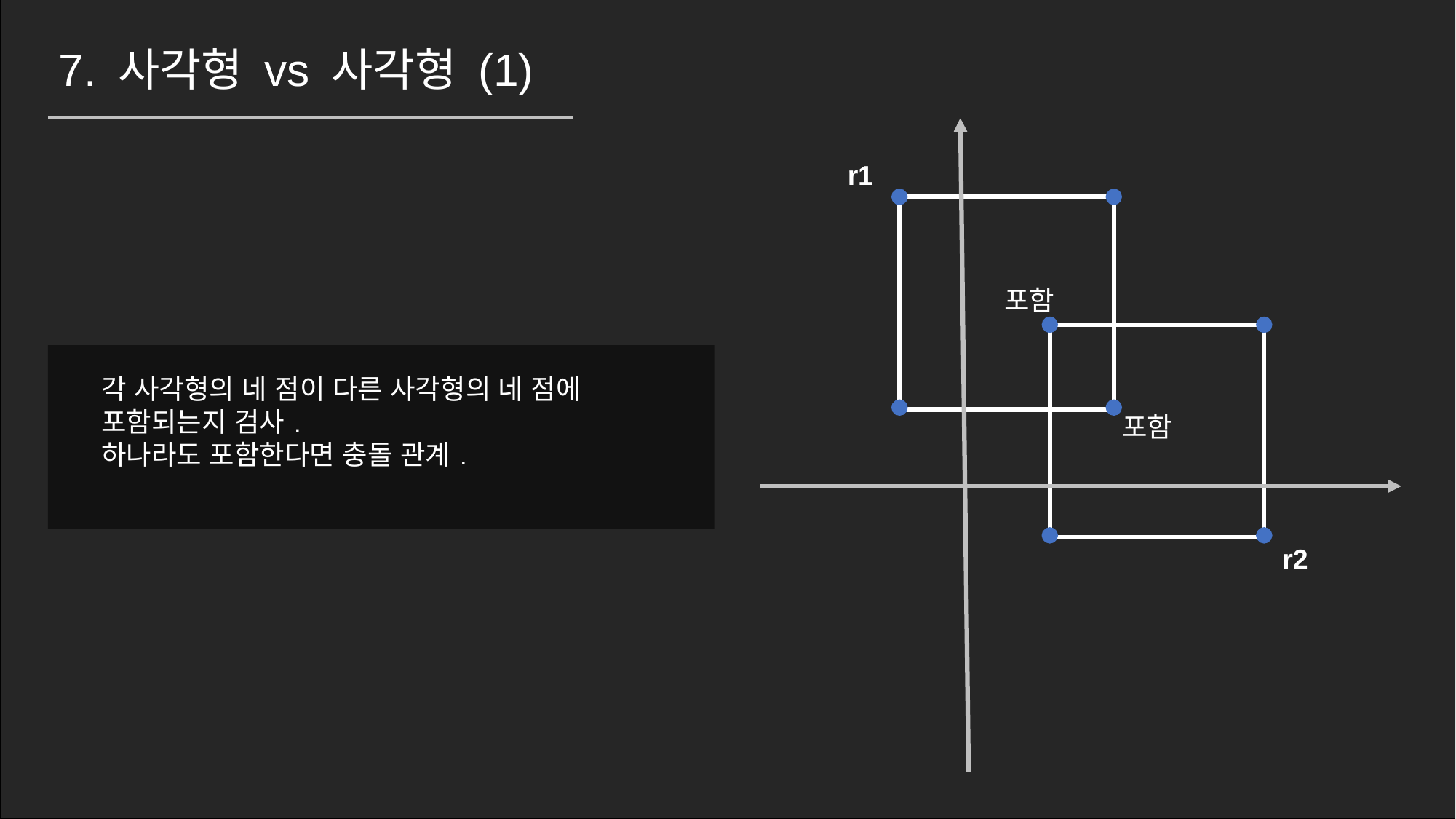

7. 사각형 vs 사각형 (1)
r1

포함

각 사각형의 네 점이 다른 사각형의 네 점에
포함되는지 검사.
하나라도 포함한다면 충돌 관계.

포함

r2